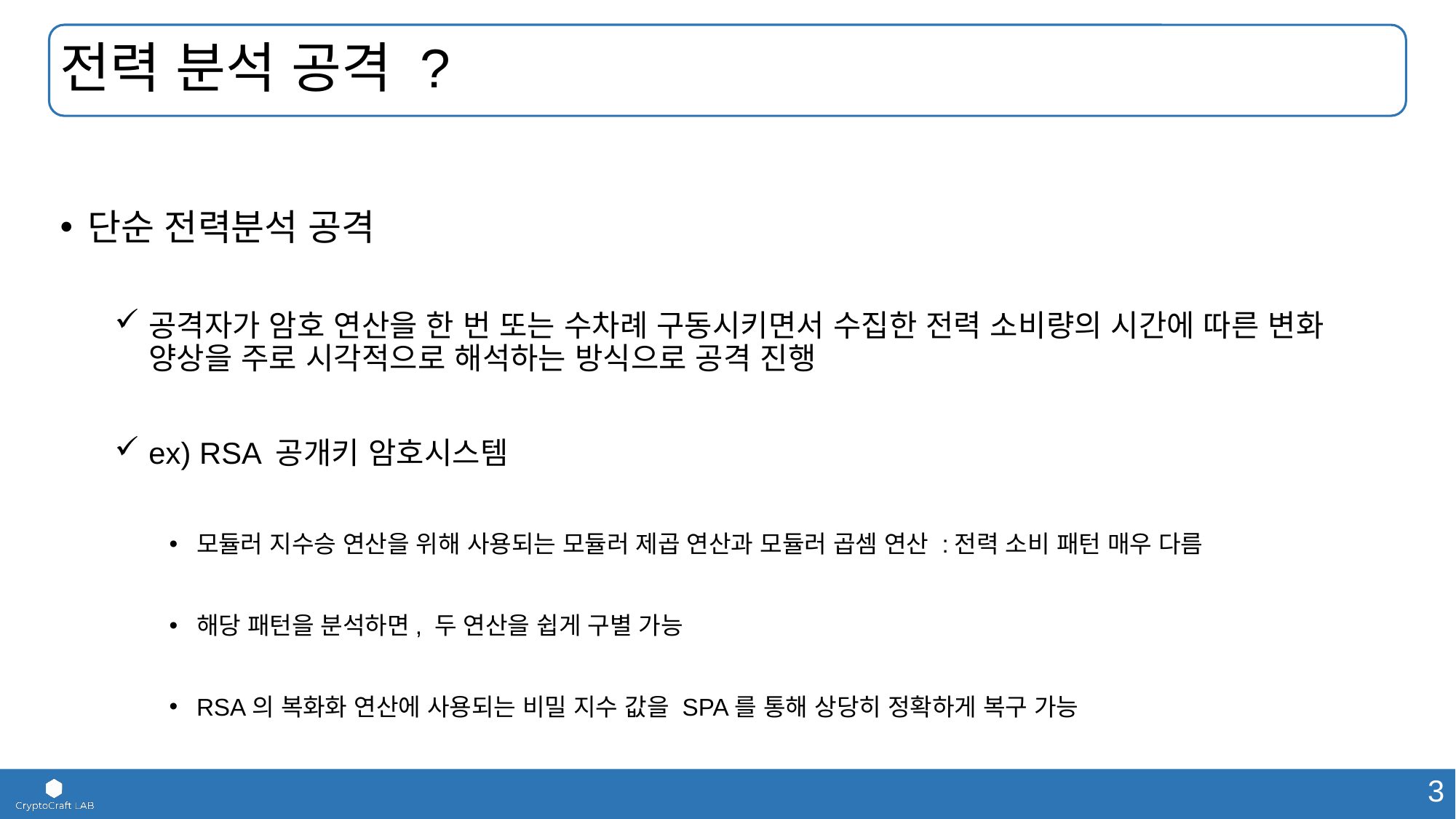

# 전력 분석 공격 ?

단순 전력분석 공격

공격자가 암호 연산을 한 번 또는 수차례 구동시키면서 수집한 전력 소비량의 시간에 따른 변화 양상을 주로 시각적으로 해석하는 방식으로 공격 진행

ex) RSA 공개키 암호시스템

모듈러 지수승 연산을 위해 사용되는 모듈러 제곱 연산과 모듈러 곱셈 연산 :전력 소비 패턴 매우 다름

해당 패턴을 분석하면, 두 연산을 쉽게 구별 가능

RSA의 복화화 연산에 사용되는 비밀 지수 값을 SPA를 통해 상당히 정확하게 복구 가능